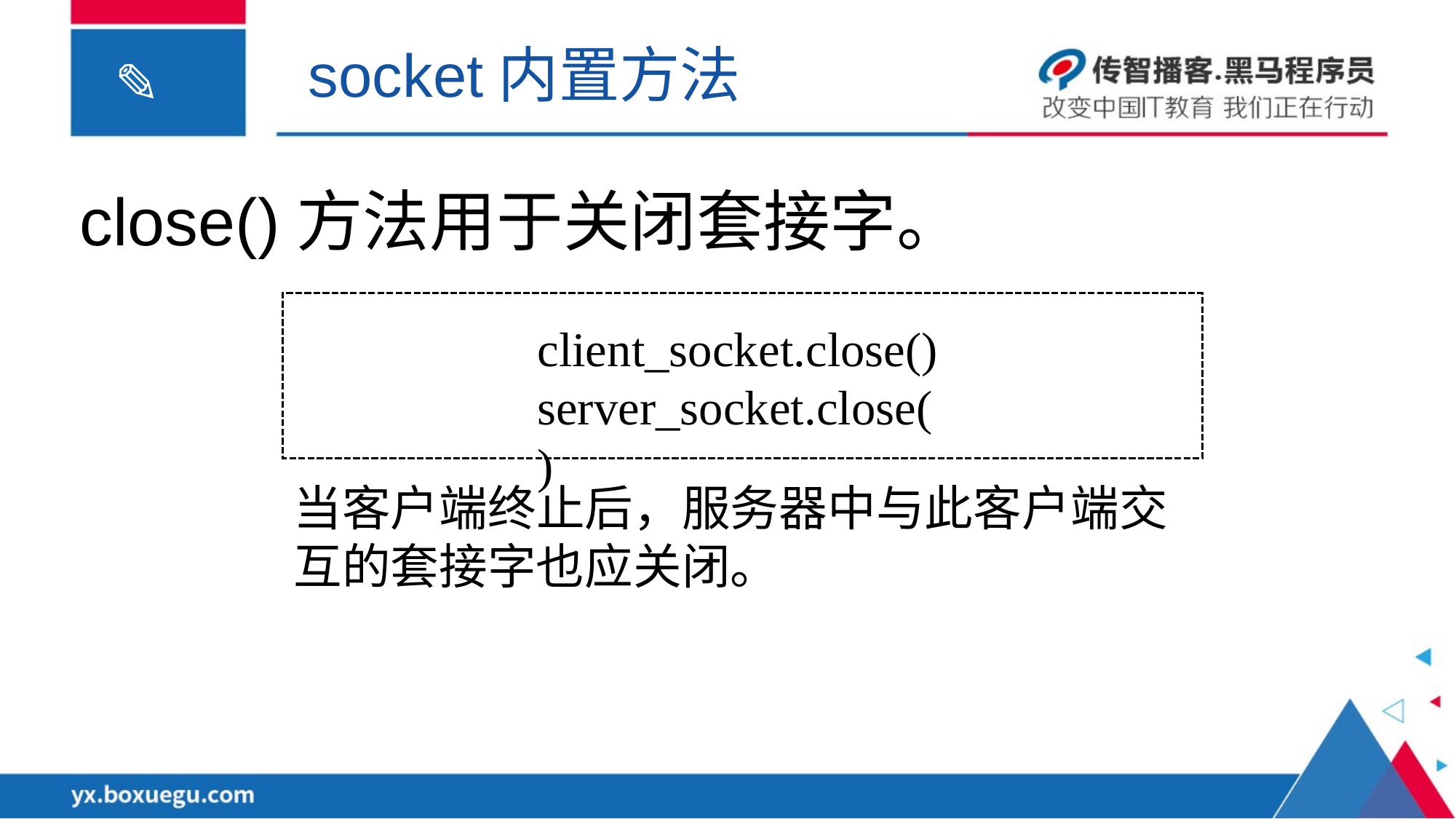

socket内置方法
close()方法用于关闭套接字。

client_socket.close()
server_socket.close()
当客户端终止后，服务器中与此客户端交互的套接字也应关闭。